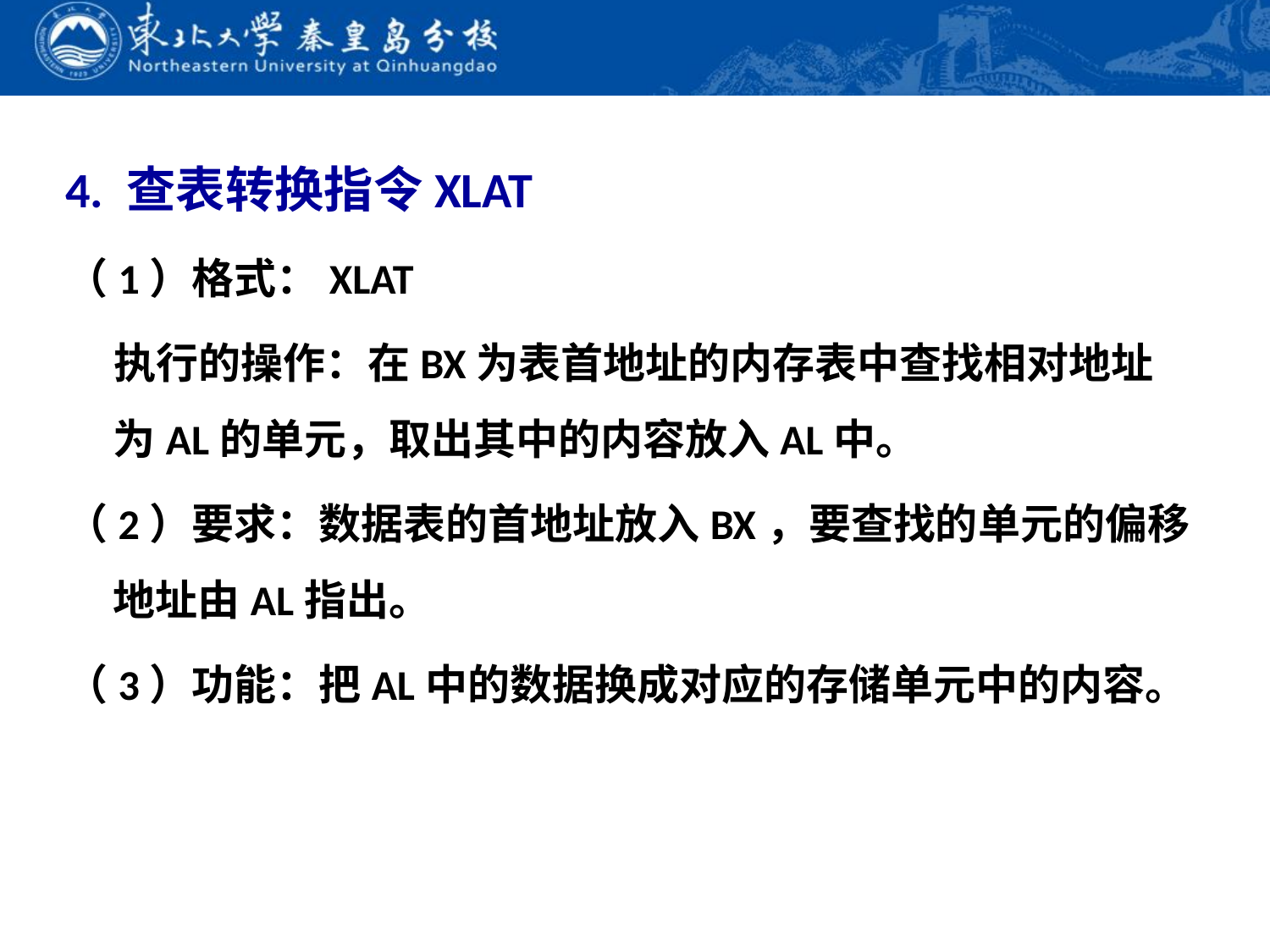

4. 查表转换指令XLAT
（1）格式：XLAT
    执行的操作：在BX为表首地址的内存表中查找相对地址为AL的单元，取出其中的内容放入AL中。
（2）要求：数据表的首地址放入BX，要查找的单元的偏移地址由AL指出。
（3）功能：把AL中的数据换成对应的存储单元中的内容。